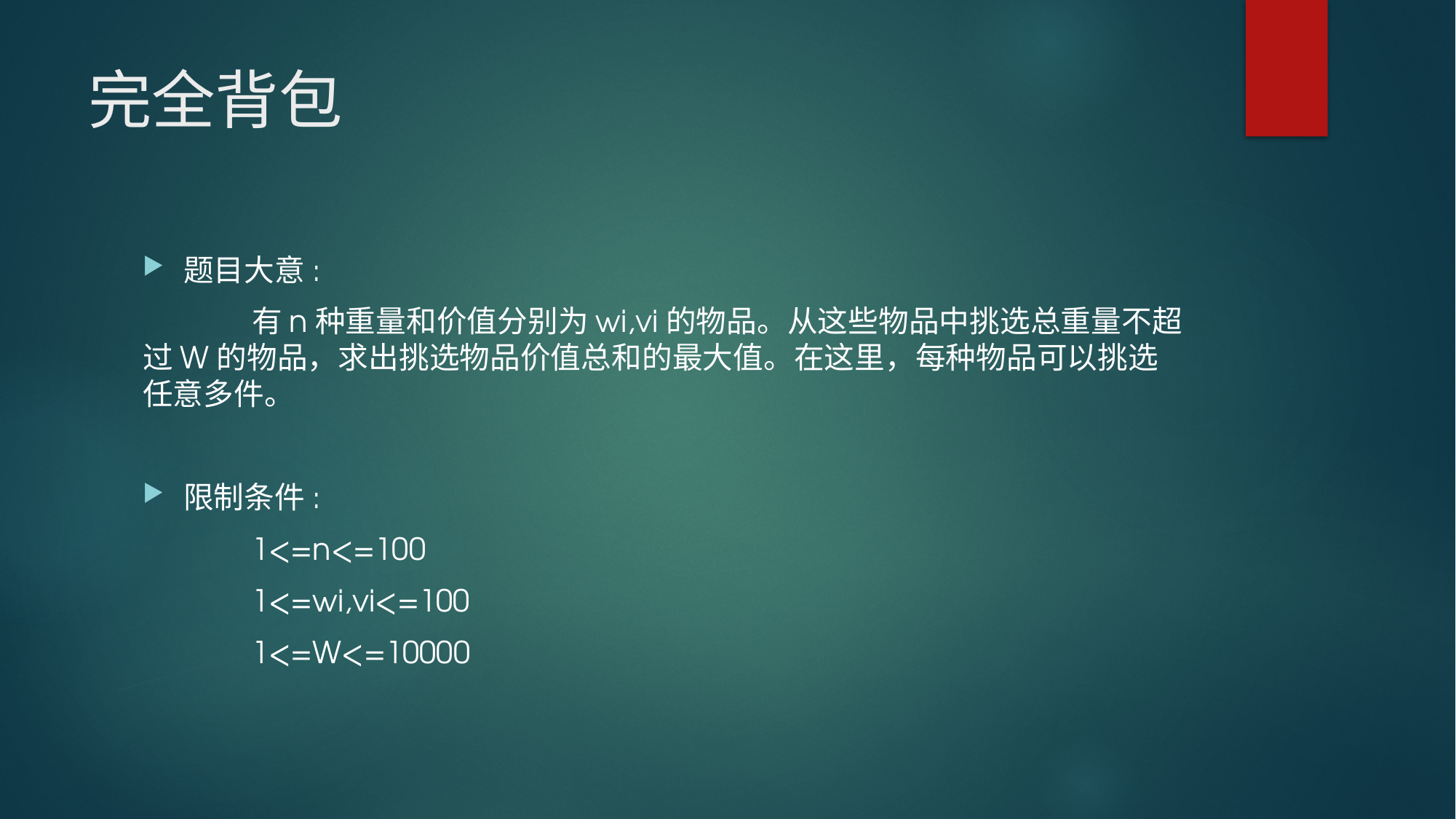

# 完全背包
题目大意:
	有n种重量和价值分别为wi,vi的物品。从这些物品中挑选总重量不超过W的物品，求出挑选物品价值总和的最大值。在这里，每种物品可以挑选任意多件。

限制条件:
	1<=n<=100
	1<=wi,vi<=100
	1<=W<=10000